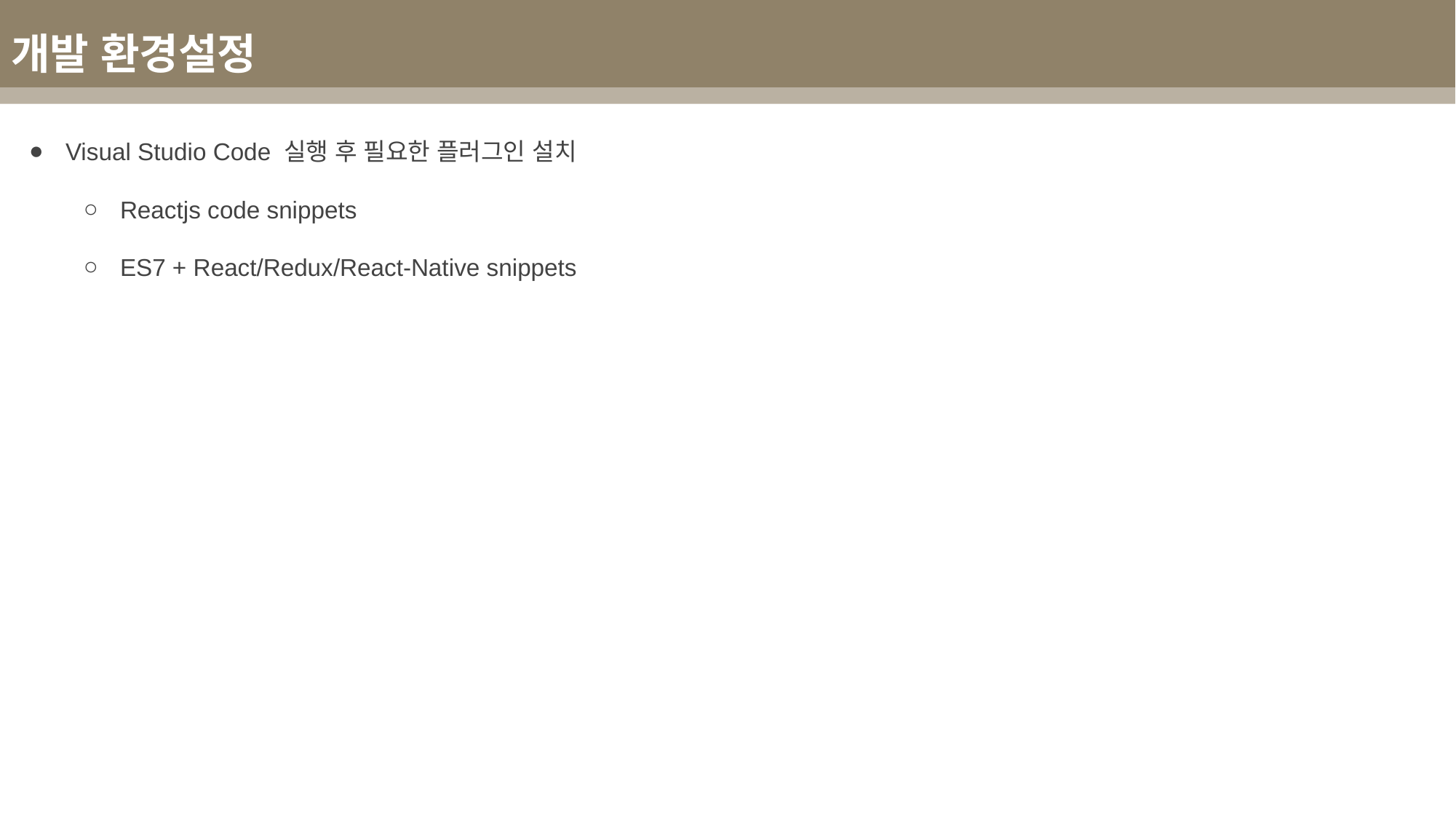

개발 환경설정
Visual Studio Code 실행 후 필요한 플러그인 설치
Reactjs code snippets
ES7 + React/Redux/React-Native snippets